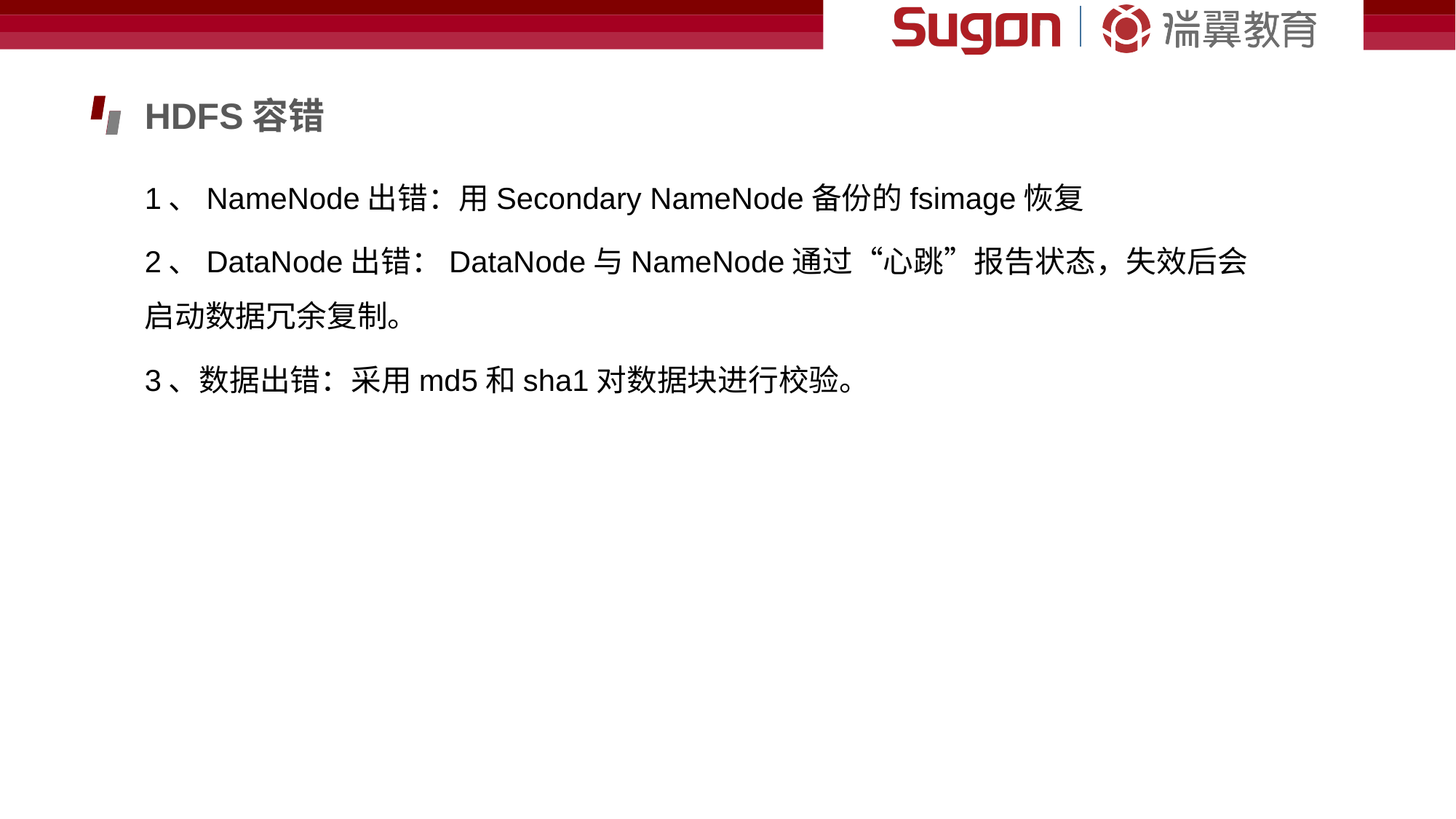

HDFS容错

1、NameNode出错：用Secondary NameNode备份的fsimage恢复
2、DataNode出错：DataNode与NameNode通过“心跳”报告状态，失效后会启动数据冗余复制。
3、数据出错：采用md5和sha1对数据块进行校验。